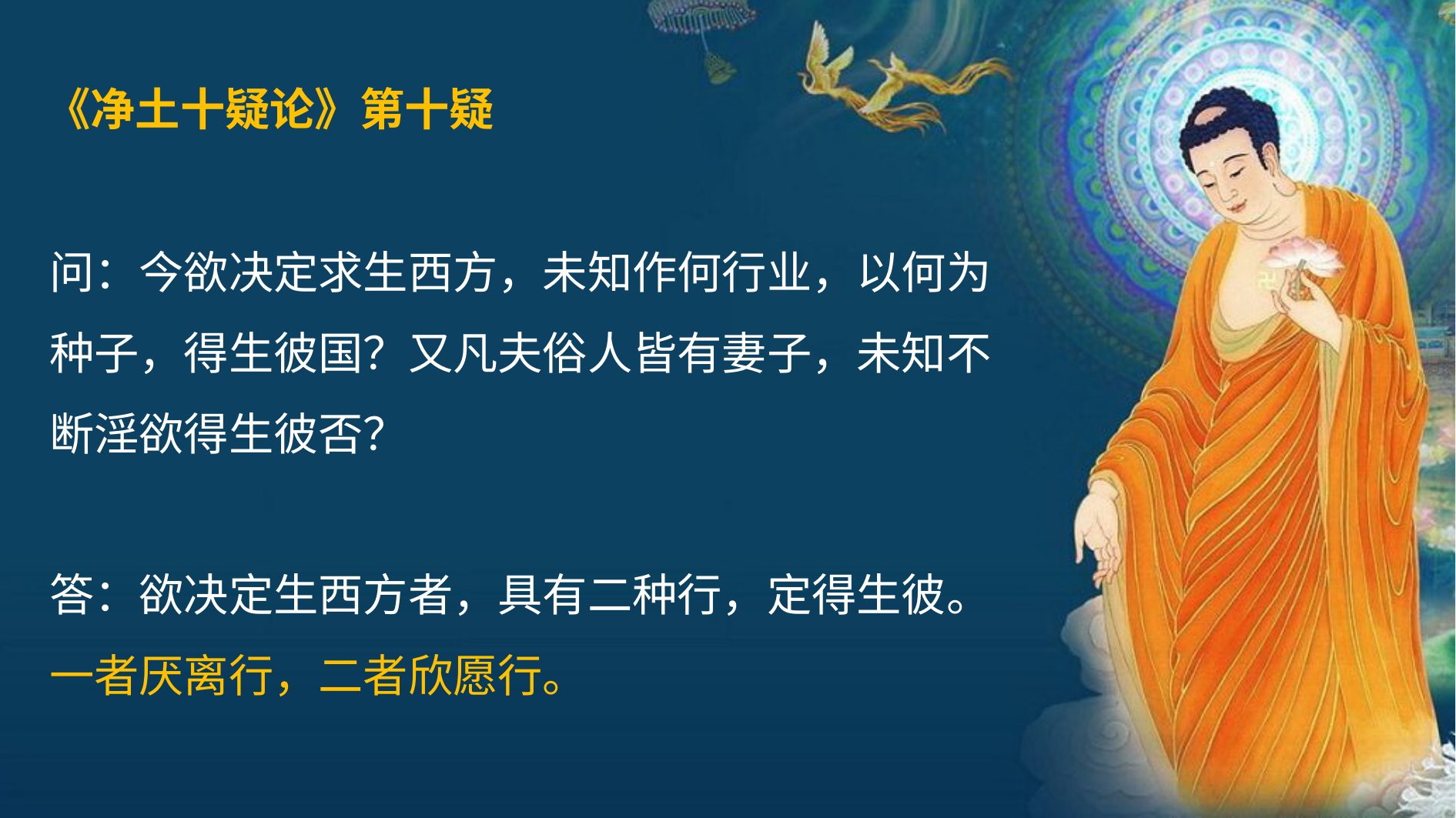

《净土十疑论》第十疑
问：今欲决定求生西方，未知作何行业，以何为种子，得生彼国？又凡夫俗人皆有妻子，未知不断淫欲得生彼否？

答：欲决定生西方者，具有二种行，定得生彼。一者厌离行，二者欣愿行。